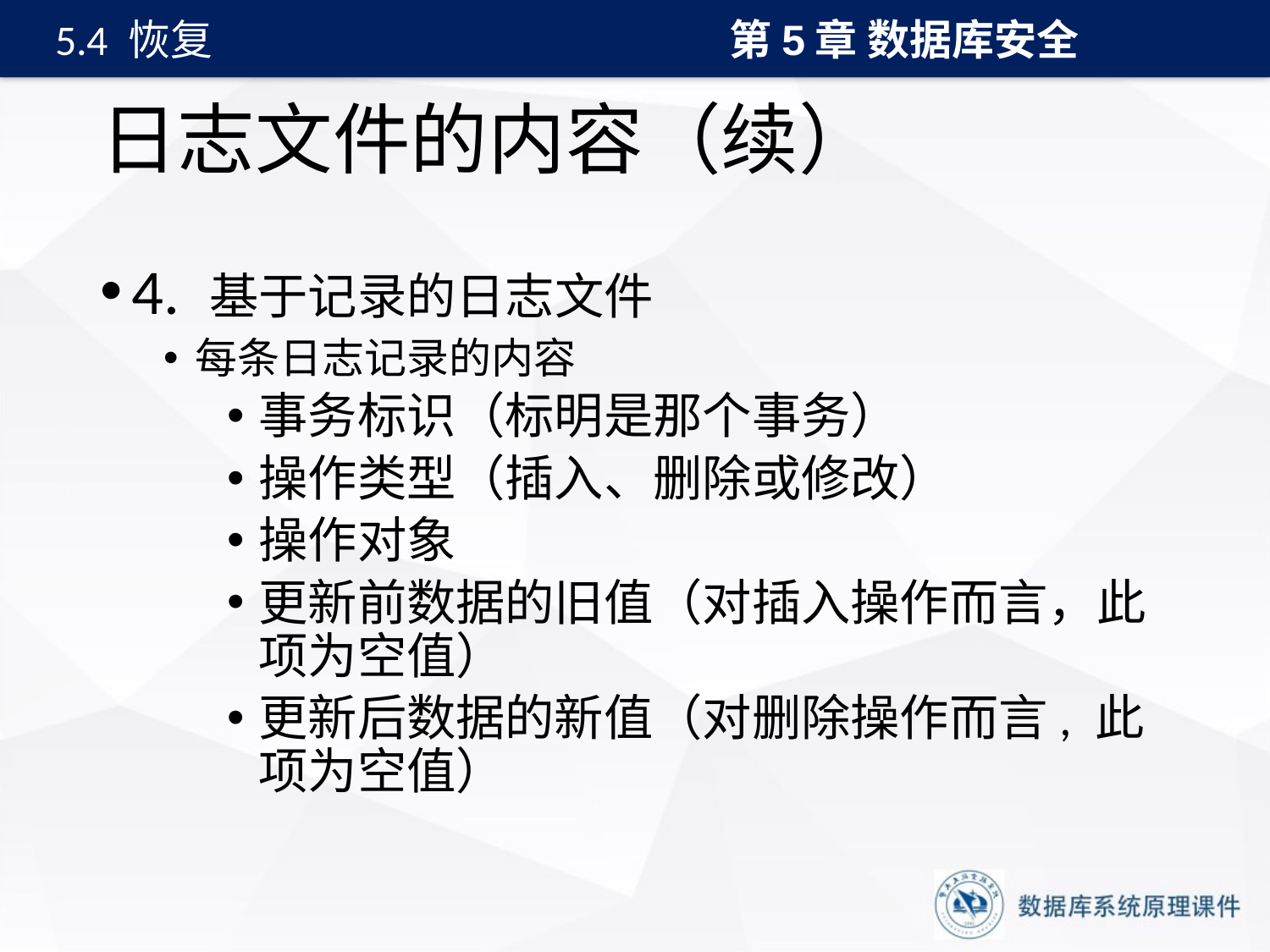

第5章 数据库安全
5.4 恢复
# 日志文件的内容（续）
4. 基于记录的日志文件
每条日志记录的内容
事务标识（标明是那个事务）
操作类型（插入、删除或修改）
操作对象
更新前数据的旧值（对插入操作而言，此项为空值）
更新后数据的新值（对删除操作而言, 此项为空值）